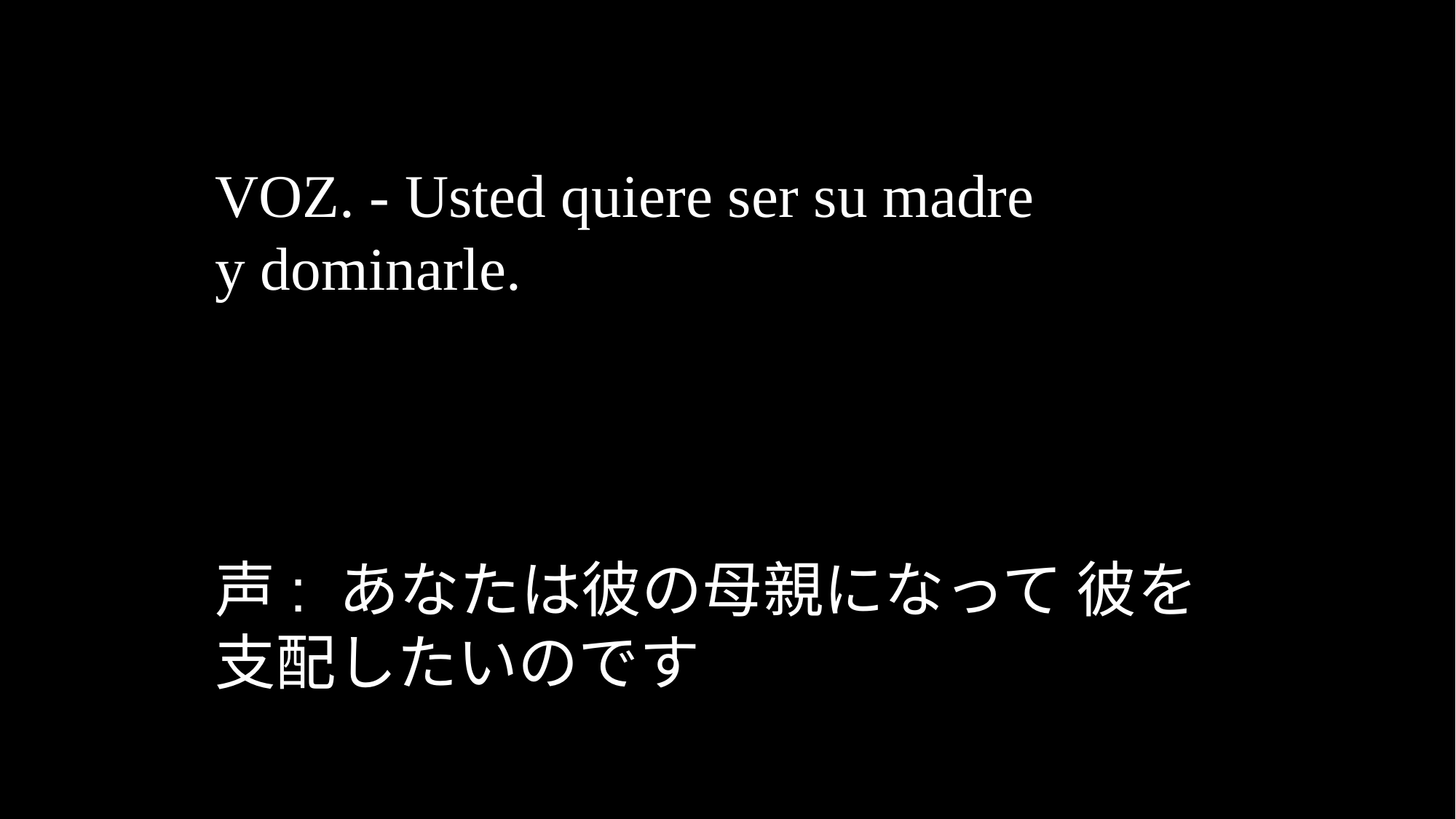

VOZ. - Usted quiere ser su madre y dominarle.

声: あなたは彼の母親になって 彼を支配したいのです